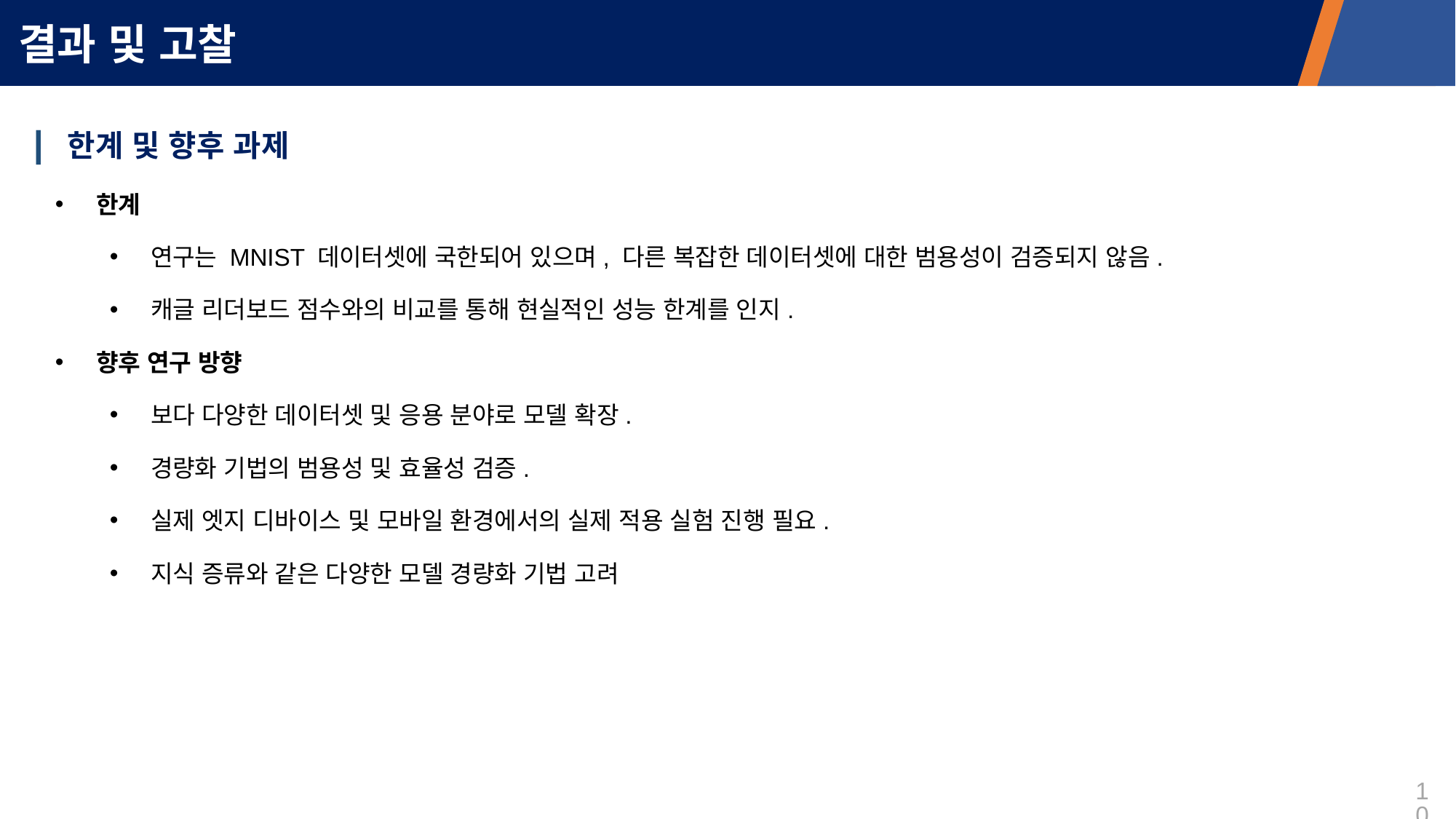

결과 및 고찰
|  한계 및 향후 과제
한계
연구는 MNIST 데이터셋에 국한되어 있으며, 다른 복잡한 데이터셋에 대한 범용성이 검증되지 않음.
캐글 리더보드 점수와의 비교를 통해 현실적인 성능 한계를 인지.
향후 연구 방향
보다 다양한 데이터셋 및 응용 분야로 모델 확장.
경량화 기법의 범용성 및 효율성 검증.
실제 엣지 디바이스 및 모바일 환경에서의 실제 적용 실험 진행 필요.
지식 증류와 같은 다양한 모델 경량화 기법 고려

10